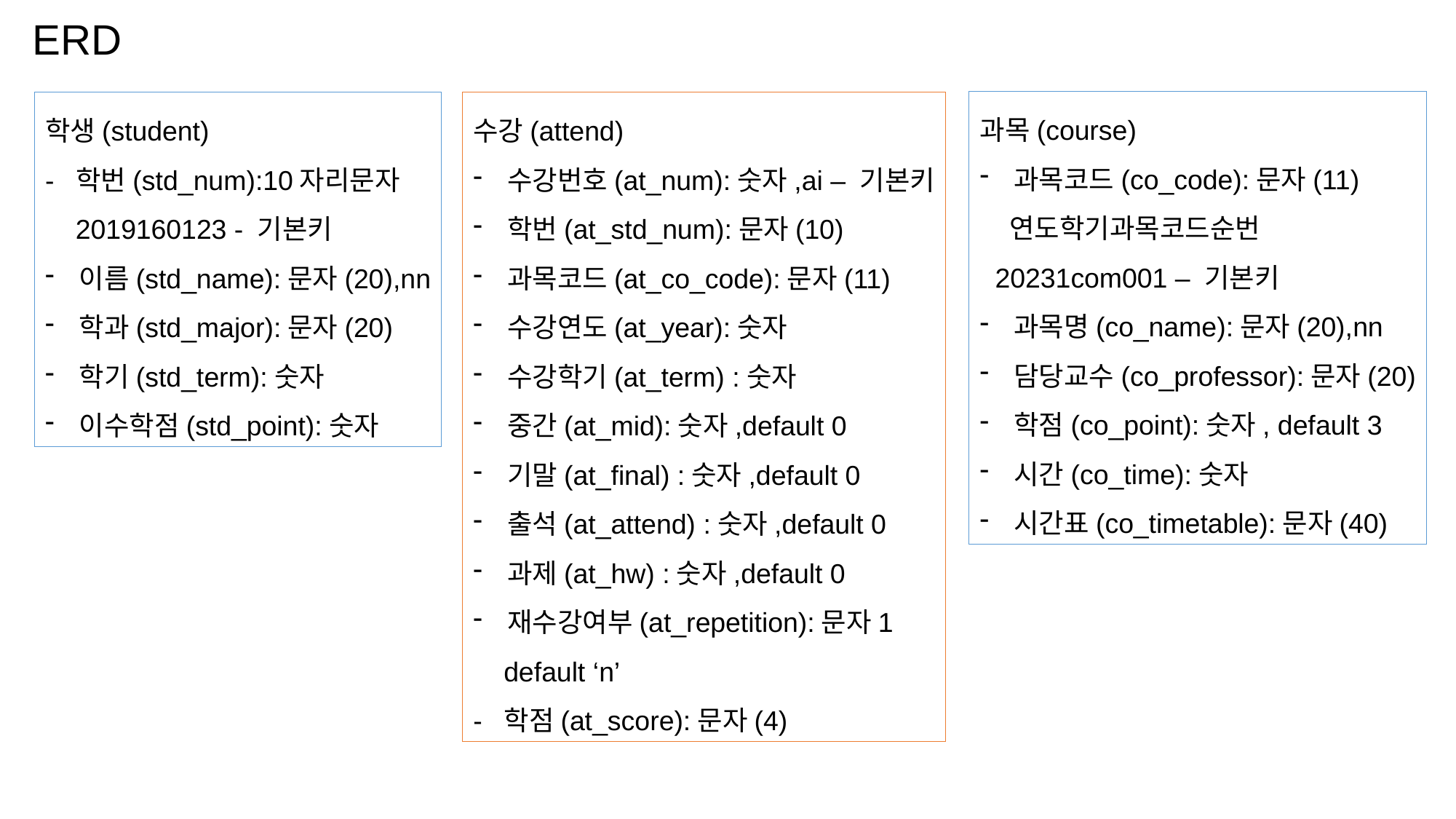

# ERD
과목(course)
과목코드(co_code):문자(11)
   연도학기과목코드순번
  20231com001 – 기본키
과목명(co_name):문자(20),nn
담당교수(co_professor):문자(20)
학점(co_point):숫자, default 3
시간(co_time):숫자
시간표(co_timetable):문자(40)
학생(student)
-  학번(std_num):10자리문자
    2019160123 - 기본키
이름(std_name):문자(20),nn
학과(std_major):문자(20)
학기(std_term):숫자
이수학점(std_point):숫자
수강(attend)
수강번호(at_num):숫자,ai – 기본키
학번(at_std_num):문자(10)
과목코드(at_co_code):문자(11)
수강연도(at_year):숫자
수강학기(at_term) :숫자
중간(at_mid):숫자,default 0
기말(at_final) :숫자,default 0
출석(at_attend) :숫자,default 0
과제(at_hw) :숫자,default 0
재수강여부(at_repetition):문자1
    default ‘n’
-  학점(at_score):문자(4)